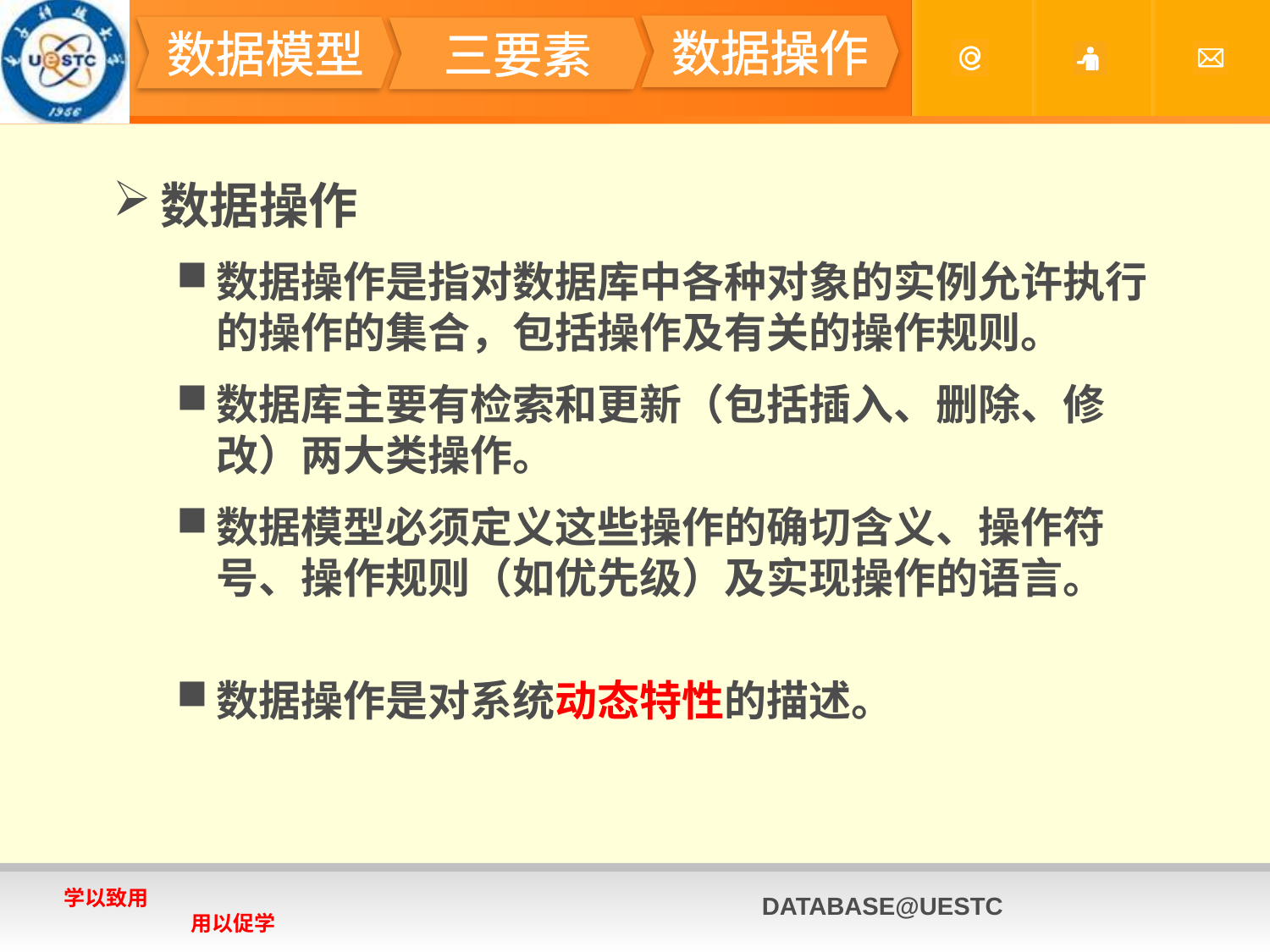

#
数据操作
数据模型
三要素
数据操作
数据操作是指对数据库中各种对象的实例允许执行的操作的集合，包括操作及有关的操作规则。
数据库主要有检索和更新（包括插入、删除、修改）两大类操作。
数据模型必须定义这些操作的确切含义、操作符号、操作规则（如优先级）及实现操作的语言。
数据操作是对系统动态特性的描述。